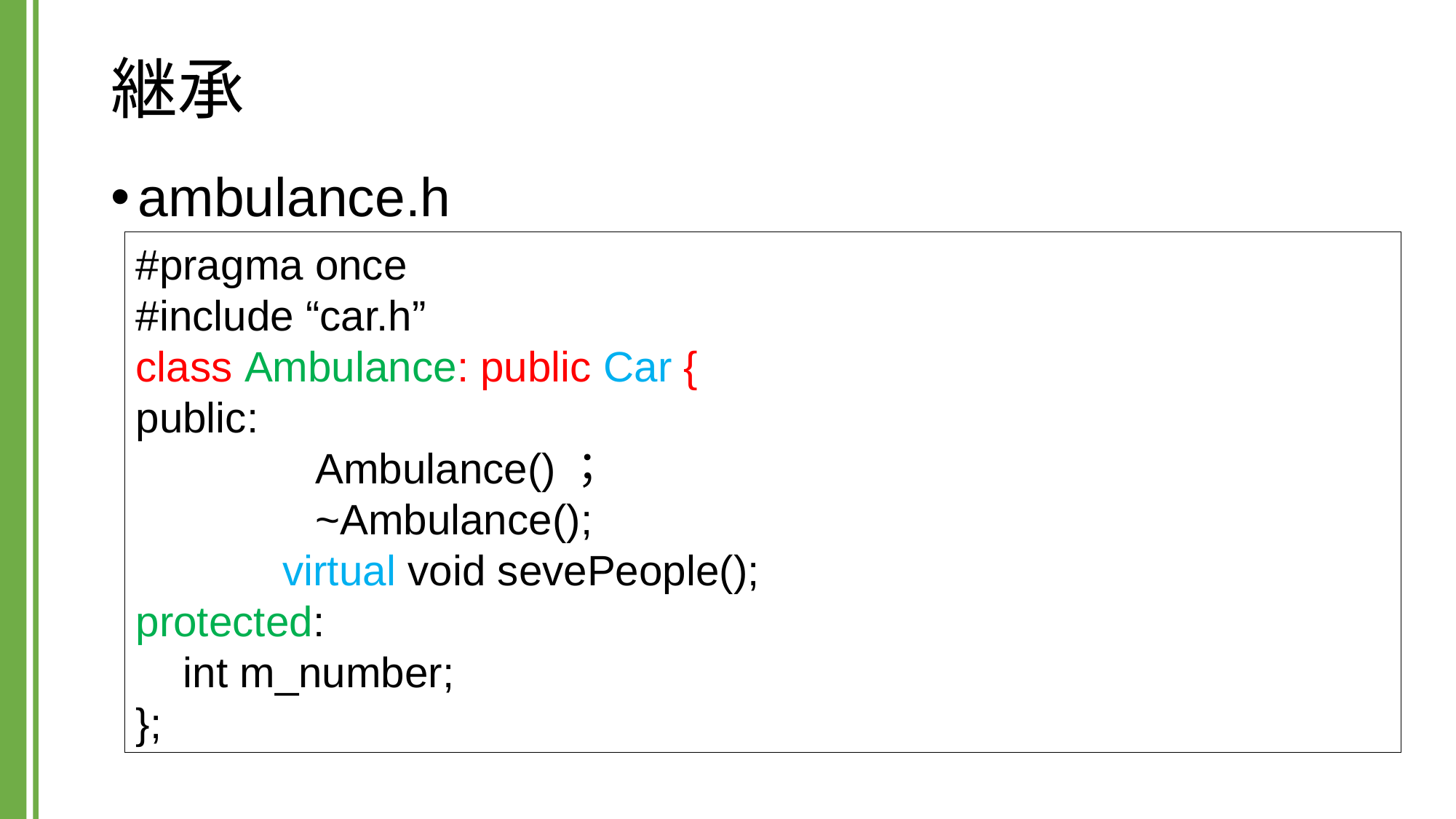

# 継承
ambulance.h

#pragma once
#include “car.h”
class Ambulance: public Car {
public:
　　　　Ambulance()；
　　　　~Ambulance();
　　　 virtual void sevePeople();
protected:
    int m_number;
};